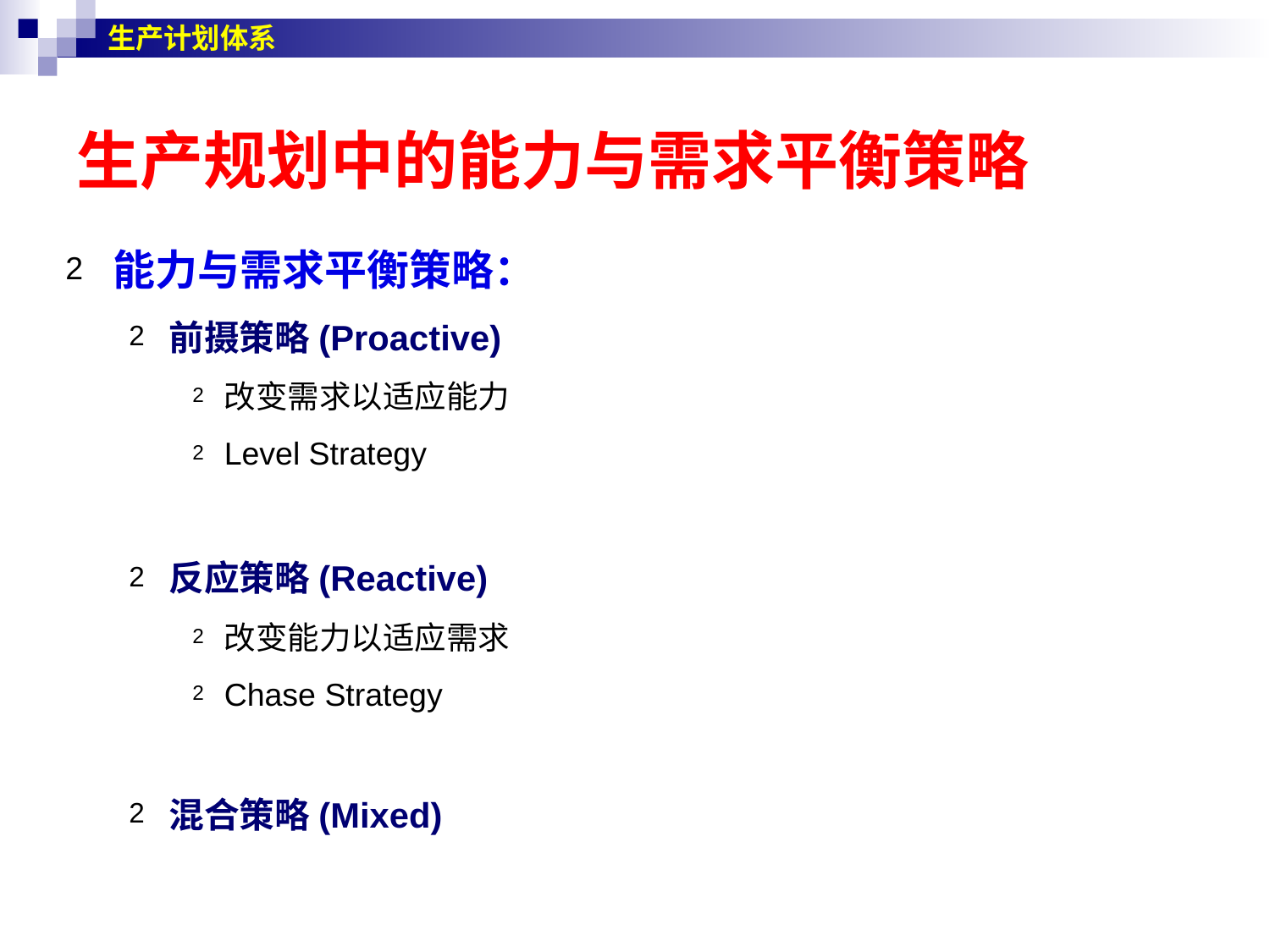

生产计划体系
# 生产规划中的能力与需求平衡策略
能力与需求平衡策略：
前摄策略(Proactive)
改变需求以适应能力
Level Strategy

反应策略(Reactive)
改变能力以适应需求
Chase Strategy

混合策略(Mixed)